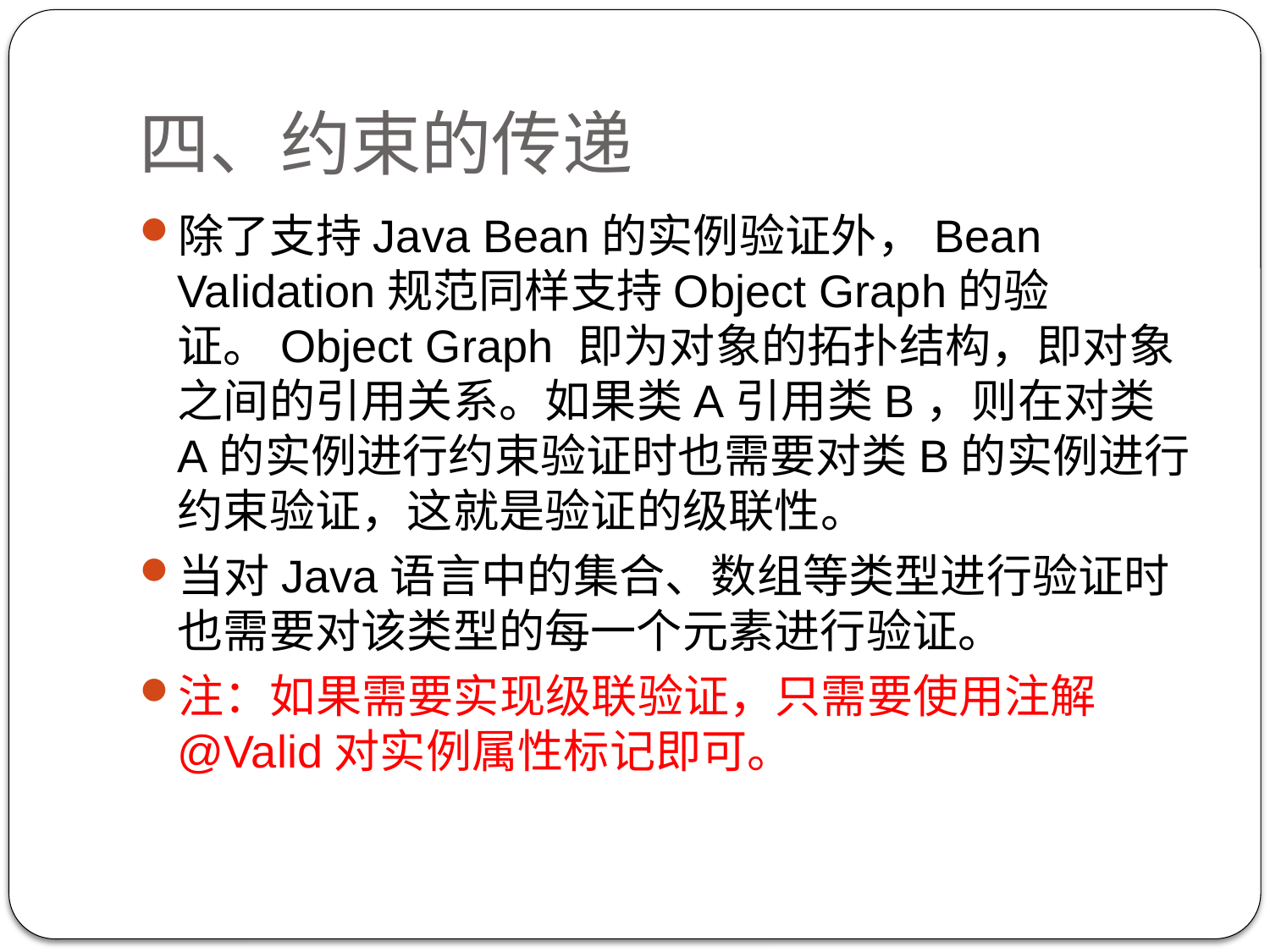

# 四、约束的传递
除了支持Java Bean的实例验证外，Bean Validation规范同样支持Object Graph的验证。Object Graph 即为对象的拓扑结构，即对象之间的引用关系。如果类A引用类B，则在对类A的实例进行约束验证时也需要对类B的实例进行约束验证，这就是验证的级联性。
当对Java语言中的集合、数组等类型进行验证时也需要对该类型的每一个元素进行验证。
注：如果需要实现级联验证，只需要使用注解@Valid对实例属性标记即可。